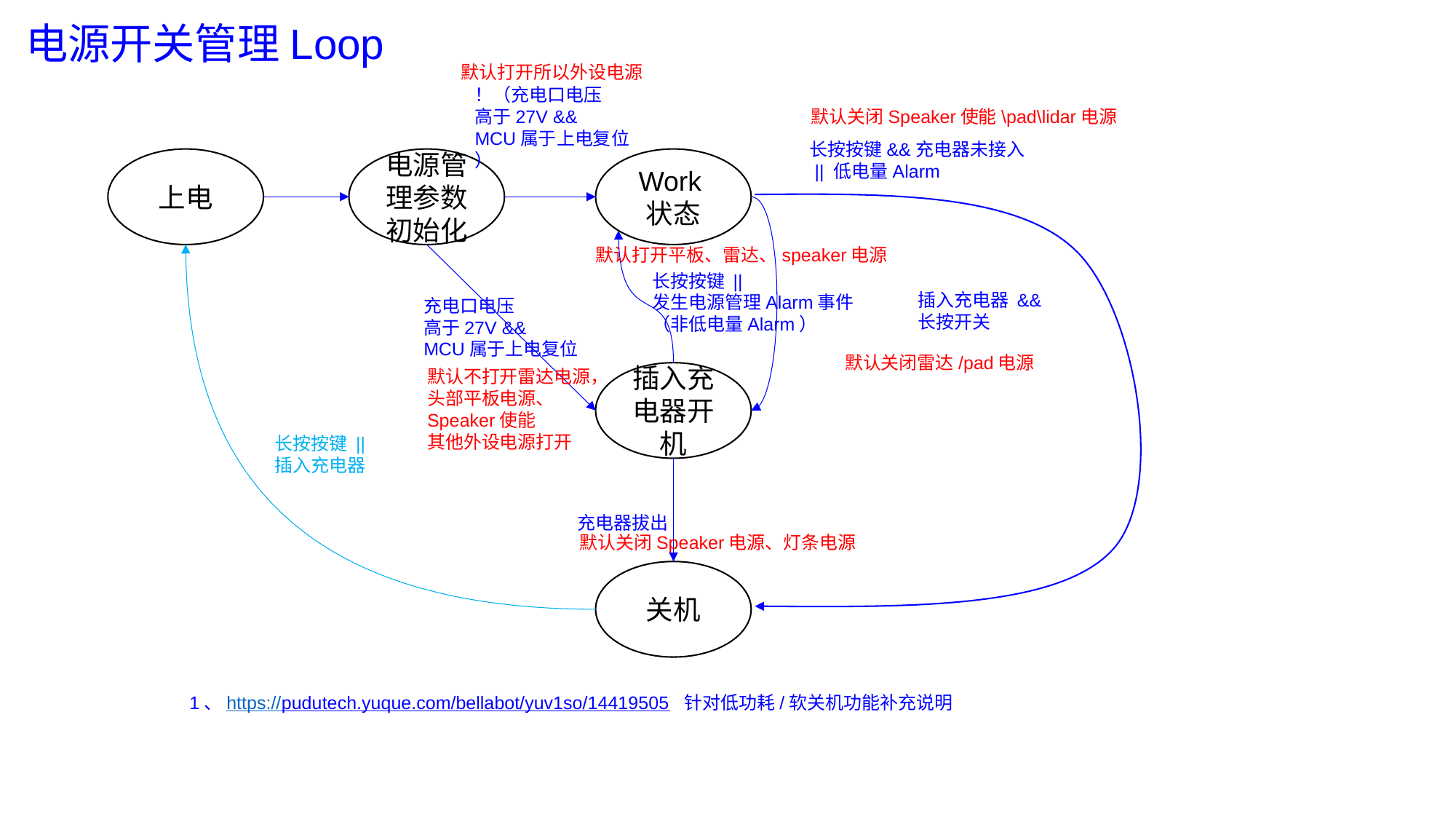

电源开关管理Loop
默认打开所以外设电源
！（充电口电压
高于27V &&
MCU属于上电复位
）
默认关闭Speaker使能\pad\lidar电源
长按按键&&充电器未接入
 || 低电量Alarm
上电
电源管理参数初始化
Work状态

默认打开平板、雷达、speaker电源
长按按键 ||
发生电源管理Alarm事件
（非低电量Alarm）
插入充电器 &&
长按开关
充电口电压
高于27V &&
MCU属于上电复位
默认关闭雷达/pad电源
默认不打开雷达电源，
头部平板电源、
Speaker使能
其他外设电源打开
插入充电器开机
长按按键 ||
插入充电器
充电器拔出
默认关闭Speaker电源、灯条电源
关机
1、https://pudutech.yuque.com/bellabot/yuv1so/14419505  针对低功耗/软关机功能补充说明